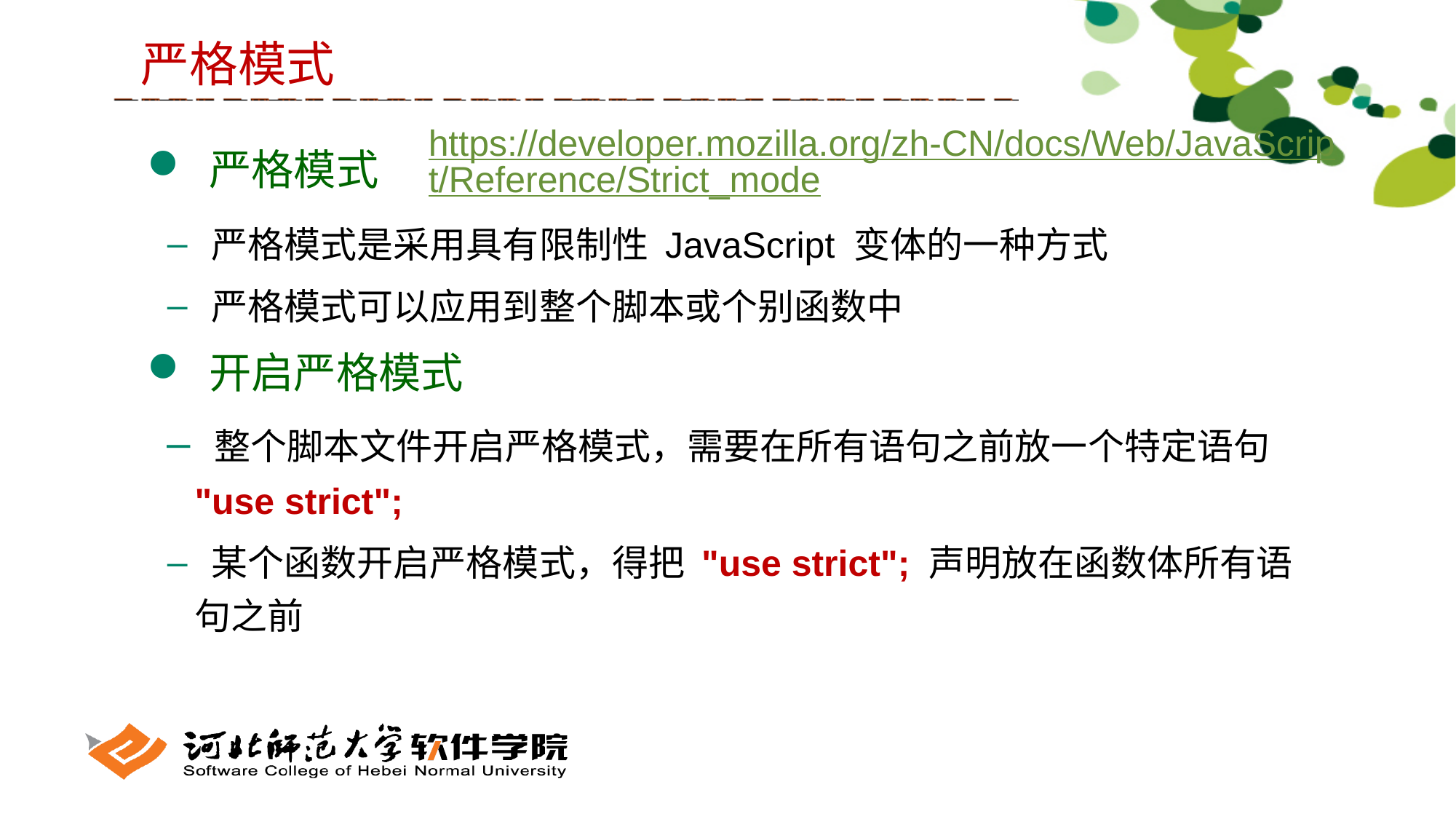

严格模式
https://developer.mozilla.org/zh-CN/docs/Web/JavaScript/Reference/Strict_mode
 严格模式
 严格模式是采用具有限制性 JavaScript 变体的一种方式
 严格模式可以应用到整个脚本或个别函数中
 开启严格模式
 整个脚本文件开启严格模式，需要在所有语句之前放一个特定语句 "use strict";
 某个函数开启严格模式，得把 "use strict"; 声明放在函数体所有语句之前